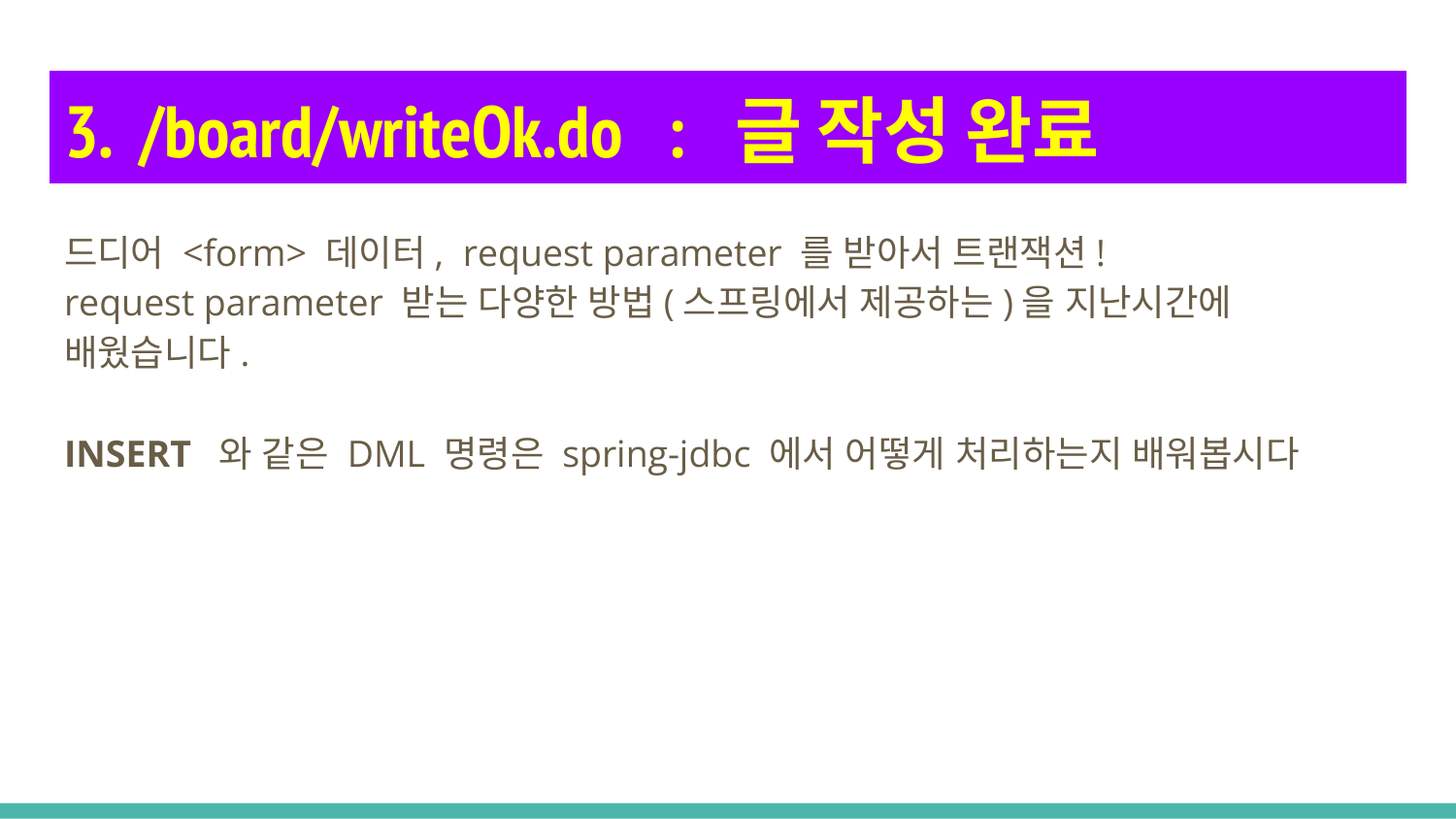

# 3.  /board/writeOk.do   :  글 작성 완료
드디어 <form> 데이터,  request parameter 를 받아서 트랜잭션!
request parameter 받는 다양한 방법(스프링에서 제공하는)을 지난시간에 배웠습니다.
INSERT  와 같은 DML 명령은 spring-jdbc 에서 어떻게 처리하는지 배워봅시다